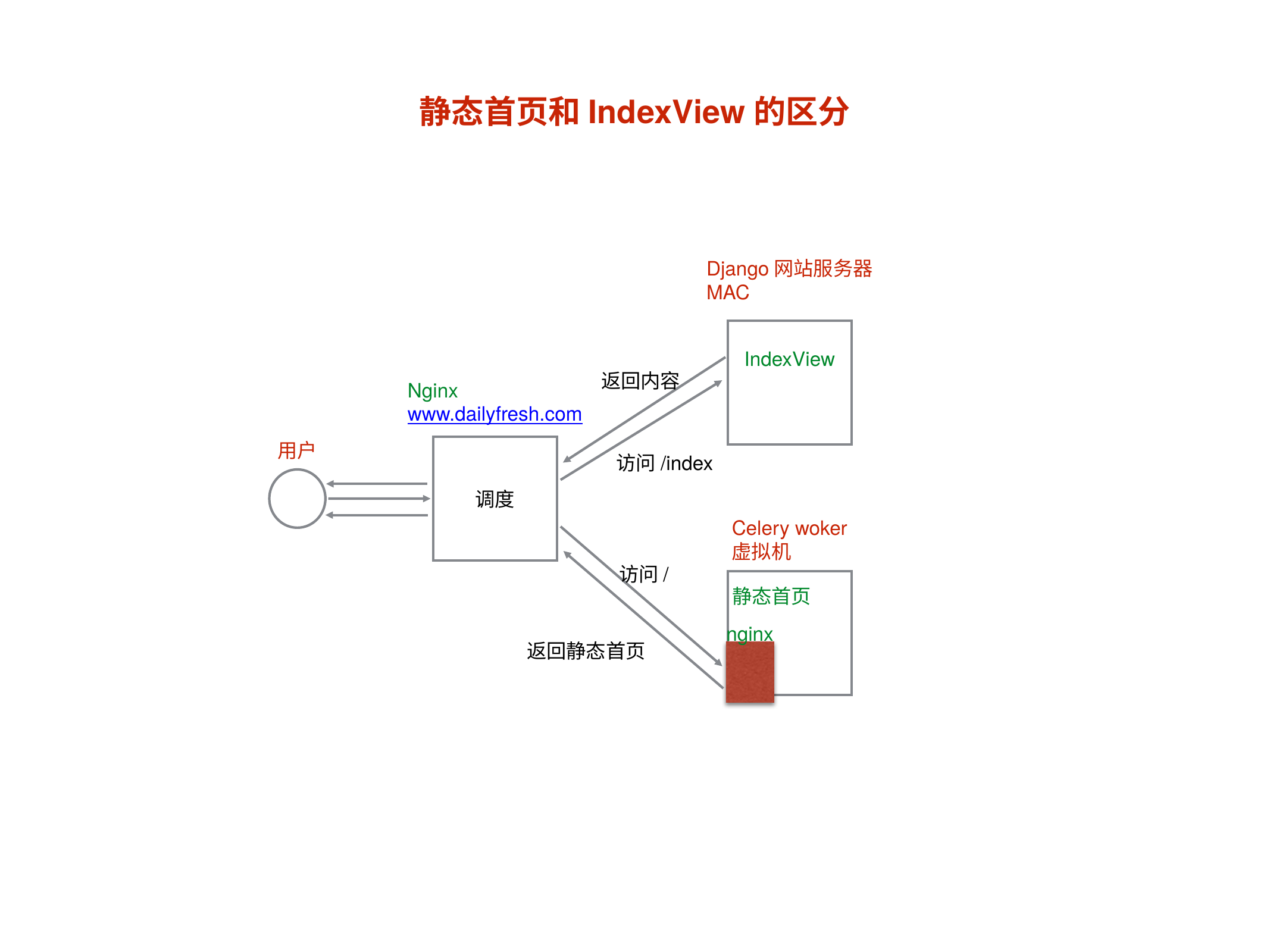

静态首页和IndexView的区分
Django网站服务器
MAC

IndexView

返回内容
Nginx
www.dailyfresh.com

用户

访问/index

调度

Celery woker
虚拟机

访问/

静态首页
nginx
返回静态首页